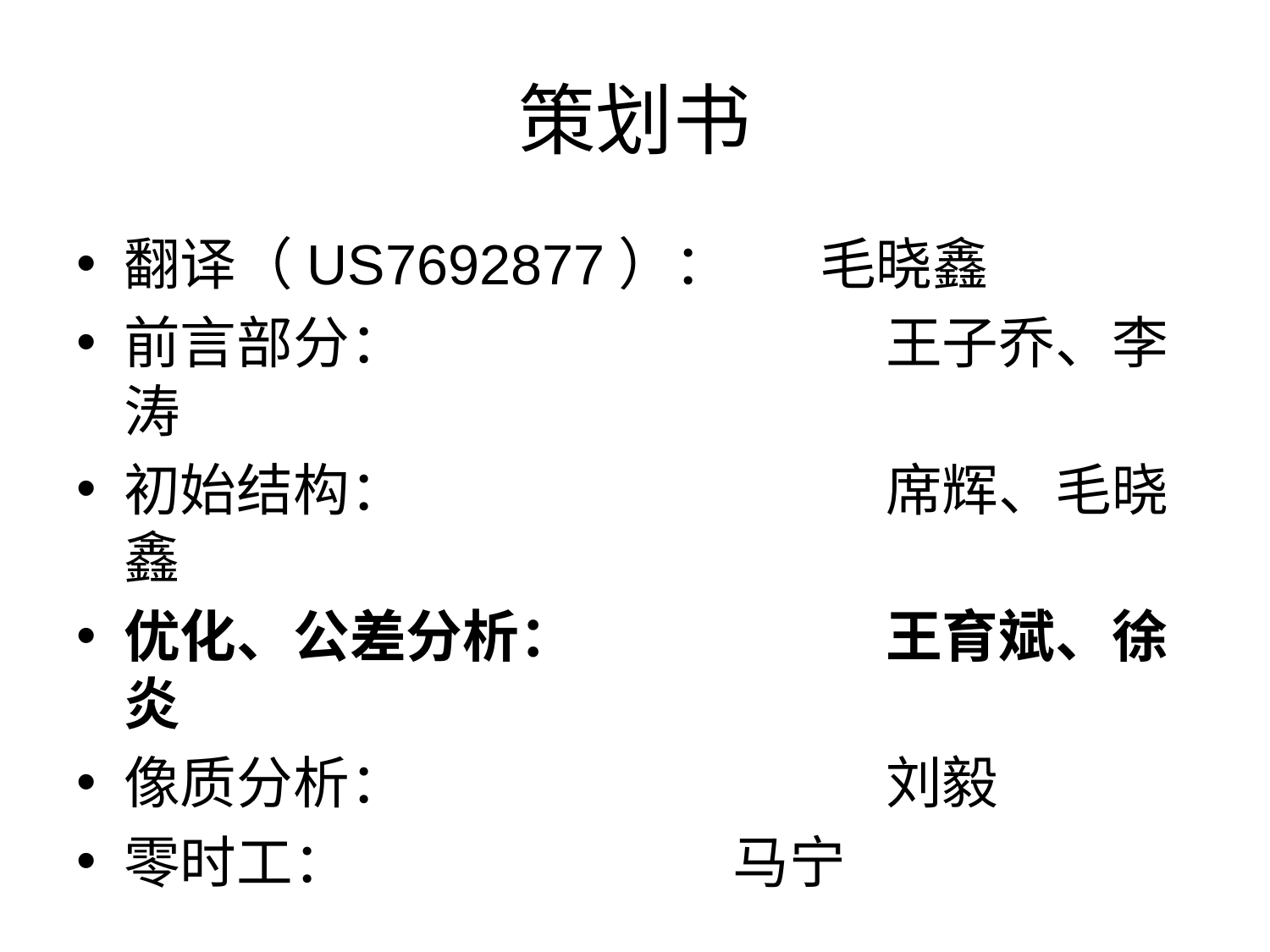

# 策划书
翻译（US7692877）：       毛晓鑫
前言部分：				王子乔、李涛
初始结构：				席辉、毛晓鑫
优化、公差分析：			王育斌、徐炎
像质分析：				刘毅
零时工：			        马宁